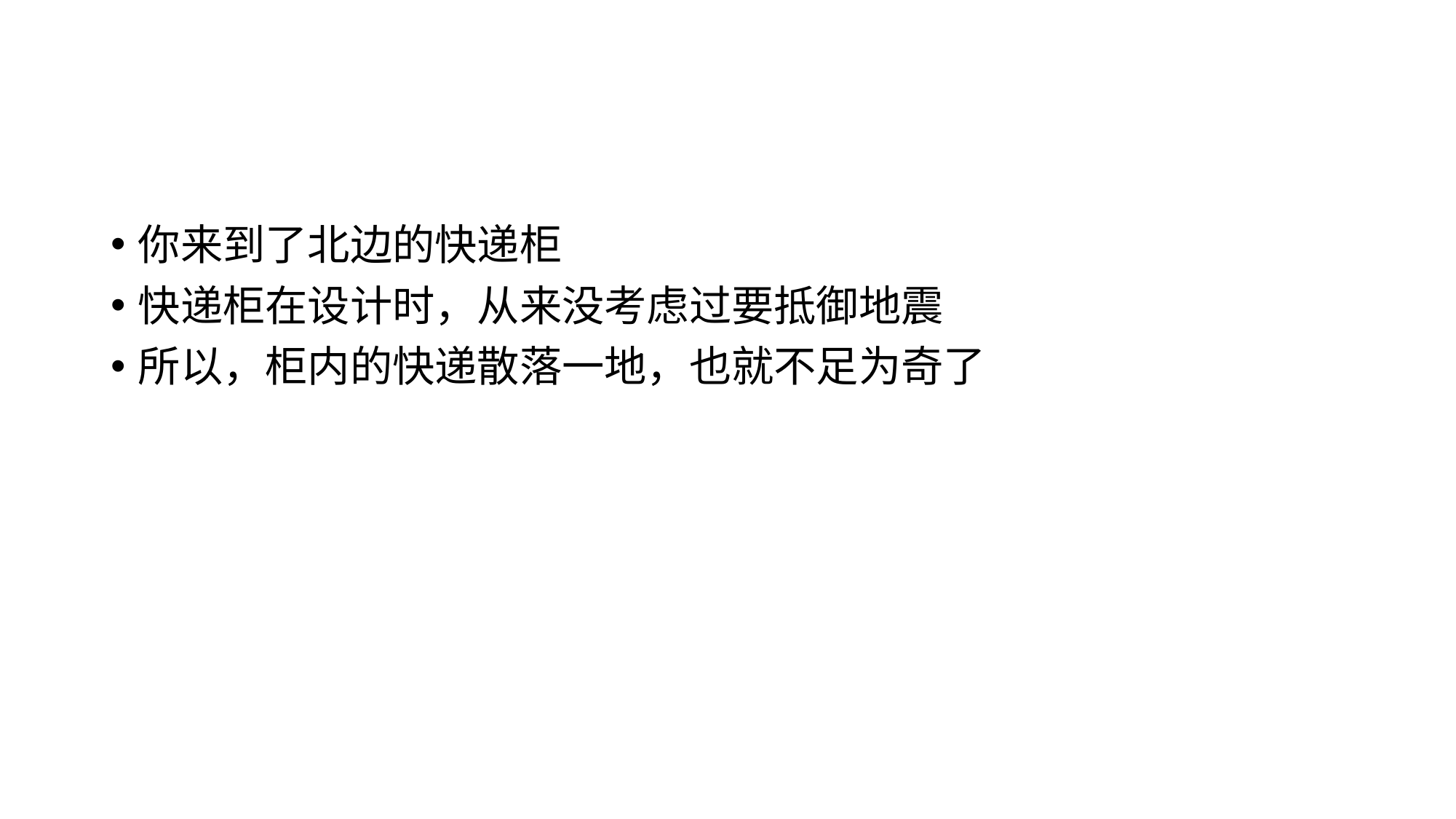

你来到了北边的快递柜
快递柜在设计时，从来没考虑过要抵御地震
所以，柜内的快递散落一地，也就不足为奇了